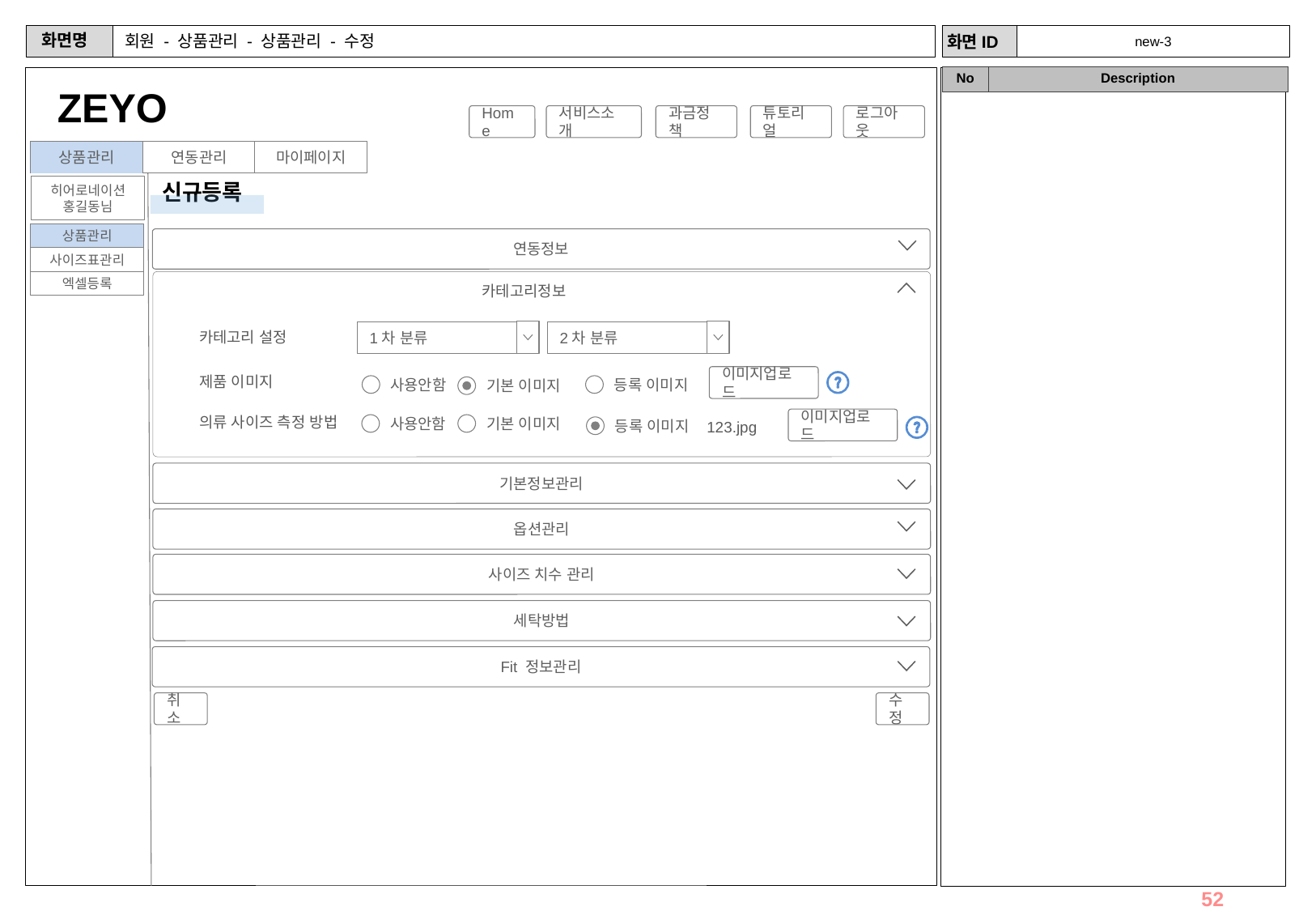

# 회원 - 상품관리 - 상품관리 - 수정
new-3
ZEYO
Home
서비스소개
과금정책
튜토리얼
로그아웃
상품관리
연동관리
마이페이지
신규등록

히어로네이션
홍길동님
상품관리
연동정보

사이즈표관리
엑셀등록

카테고리정보

1차 분류

2차 분류

카테고리 설정
제품 이미지
이미지업로드
사용안함

등록 이미지

기본 이미지

의류 사이즈 측정 방법
이미지업로드
사용안함

기본 이미지

등록 이미지

123.jpg

기본정보관리

옵션관리

사이즈 치수 관리

세탁방법

Fit 정보관리

취소
수정
52